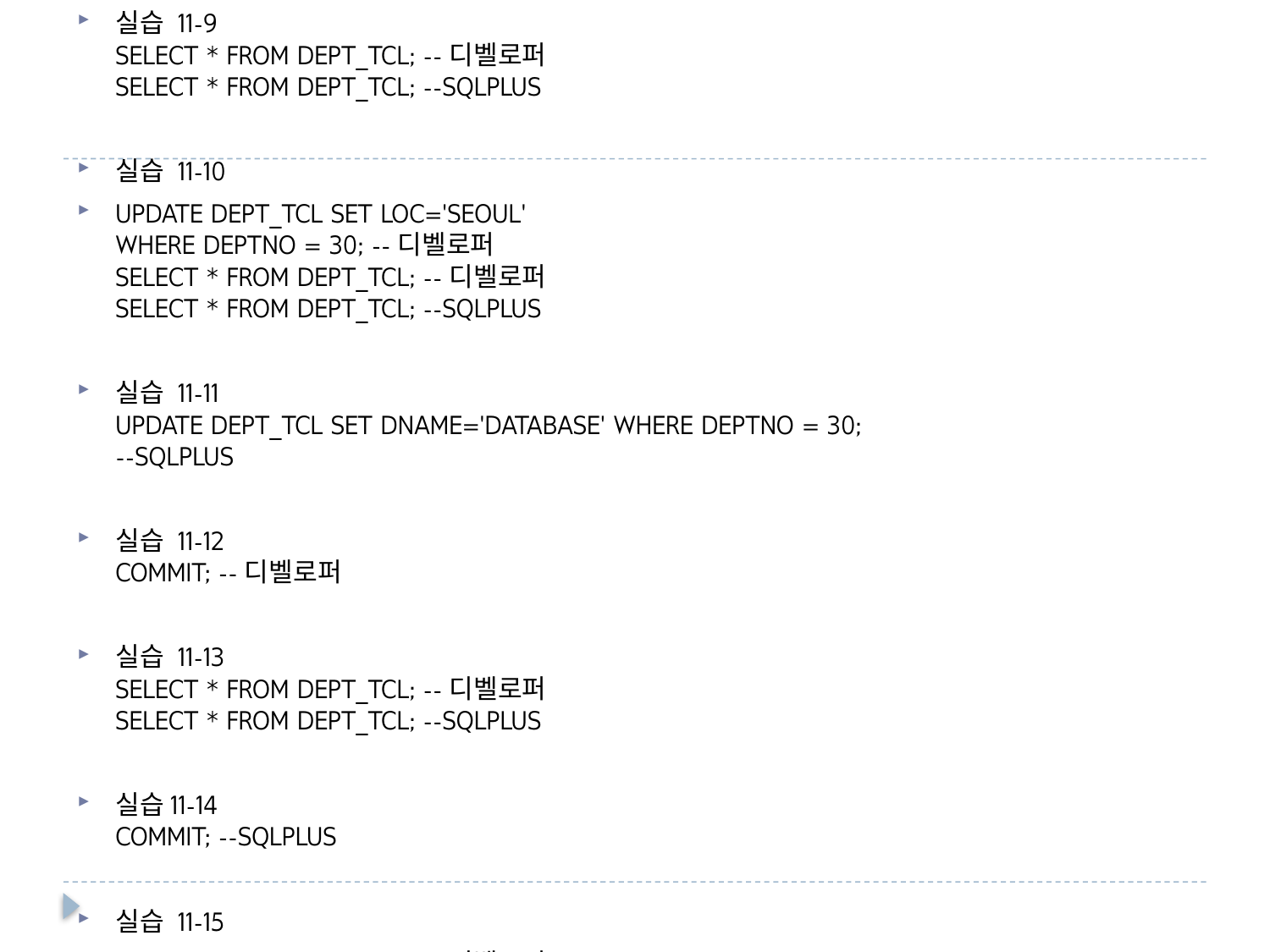

실습 11-9
SELECT * FROM DEPT_TCL; --디벨로퍼
SELECT * FROM DEPT_TCL; --SQLPLUS

실습 11-10
UPDATE DEPT_TCL SET LOC='SEOUL'
WHERE DEPTNO = 30; --디벨로퍼
SELECT * FROM DEPT_TCL; --디벨로퍼
SELECT * FROM DEPT_TCL; --SQLPLUS

실습 11-11
UPDATE DEPT_TCL SET DNAME='DATABASE' WHERE DEPTNO = 30;
--SQLPLUS

실습 11-12
COMMIT; --디벨로퍼

실습 11-13
SELECT * FROM DEPT_TCL; --디벨로퍼
SELECT * FROM DEPT_TCL; --SQLPLUS

실습11-14
COMMIT; --SQLPLUS

실습 11-15
SELECT * FROM DEPT_TCL; --디벨로퍼